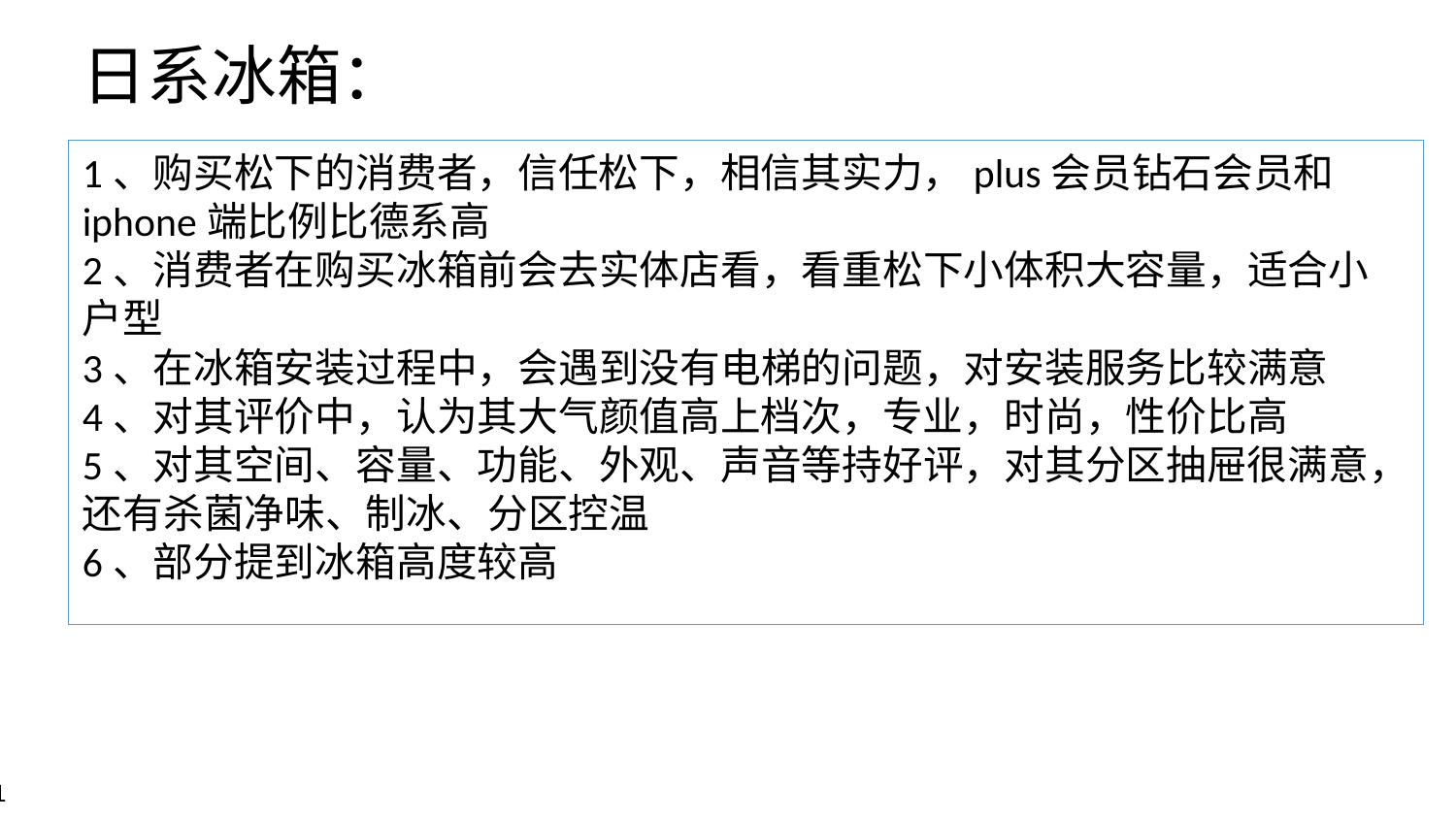

# 日系冰箱：
1、购买松下的消费者，信任松下，相信其实力，plus会员钻石会员和iphone端比例比德系高
2、消费者在购买冰箱前会去实体店看，看重松下小体积大容量，适合小户型
3、在冰箱安装过程中，会遇到没有电梯的问题，对安装服务比较满意
4、对其评价中，认为其大气颜值高上档次，专业，时尚，性价比高
5、对其空间、容量、功能、外观、声音等持好评，对其分区抽屉很满意，还有杀菌净味、制冰、分区控温
6、部分提到冰箱高度较高